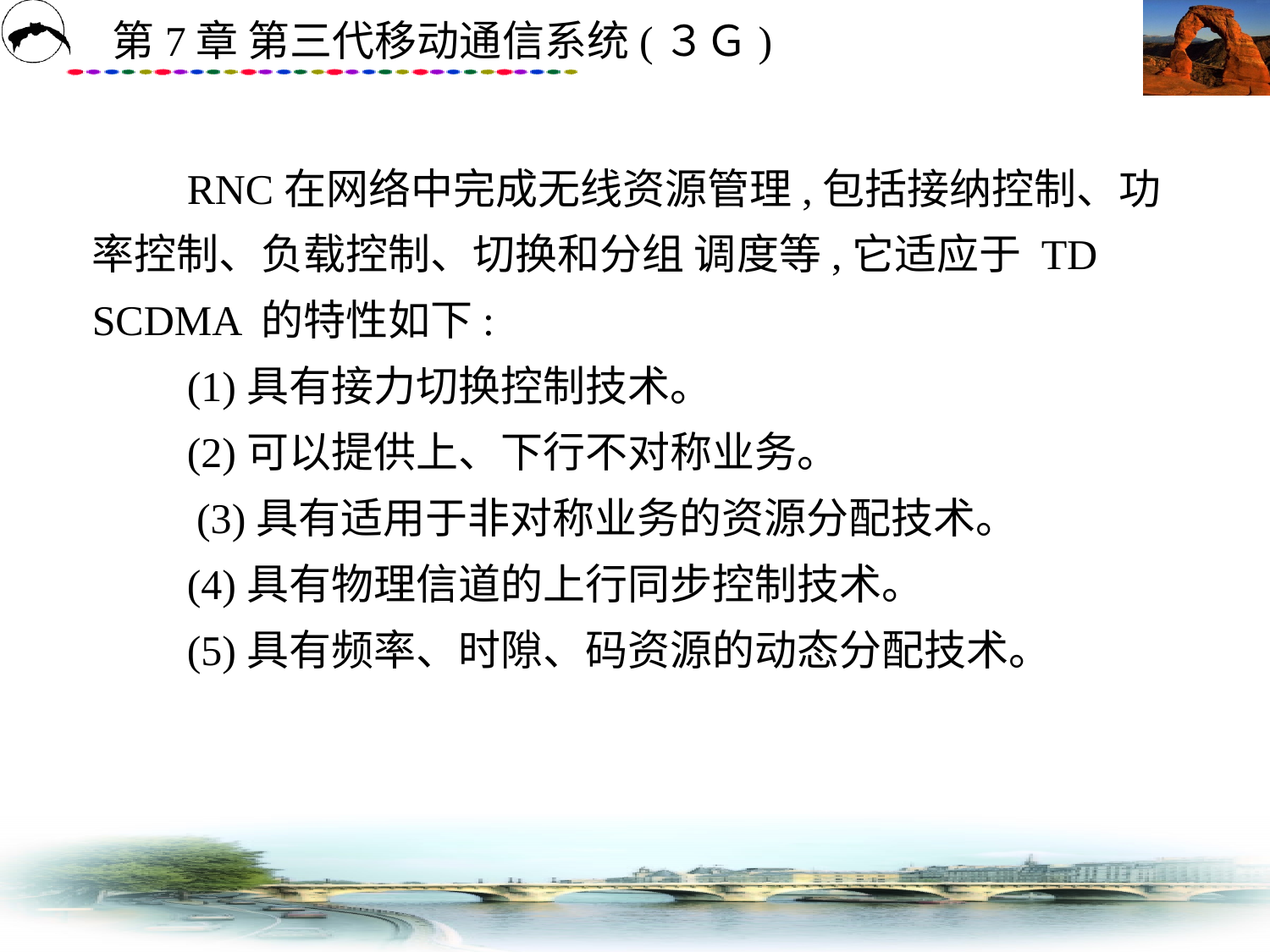

# RNC在网络中完成无线资源管理,包括接纳控制、功率控制、负载控制、切换和分组 调度等,它适应于 TD SCDMA 的特性如下: 　　(1)具有接力切换控制技术。 　　(2)可以提供上、下行不对称业务。 　　 (3)具有适用于非对称业务的资源分配技术。 　　(4)具有物理信道的上行同步控制技术。 　　(5)具有频率、时隙、码资源的动态分配技术。